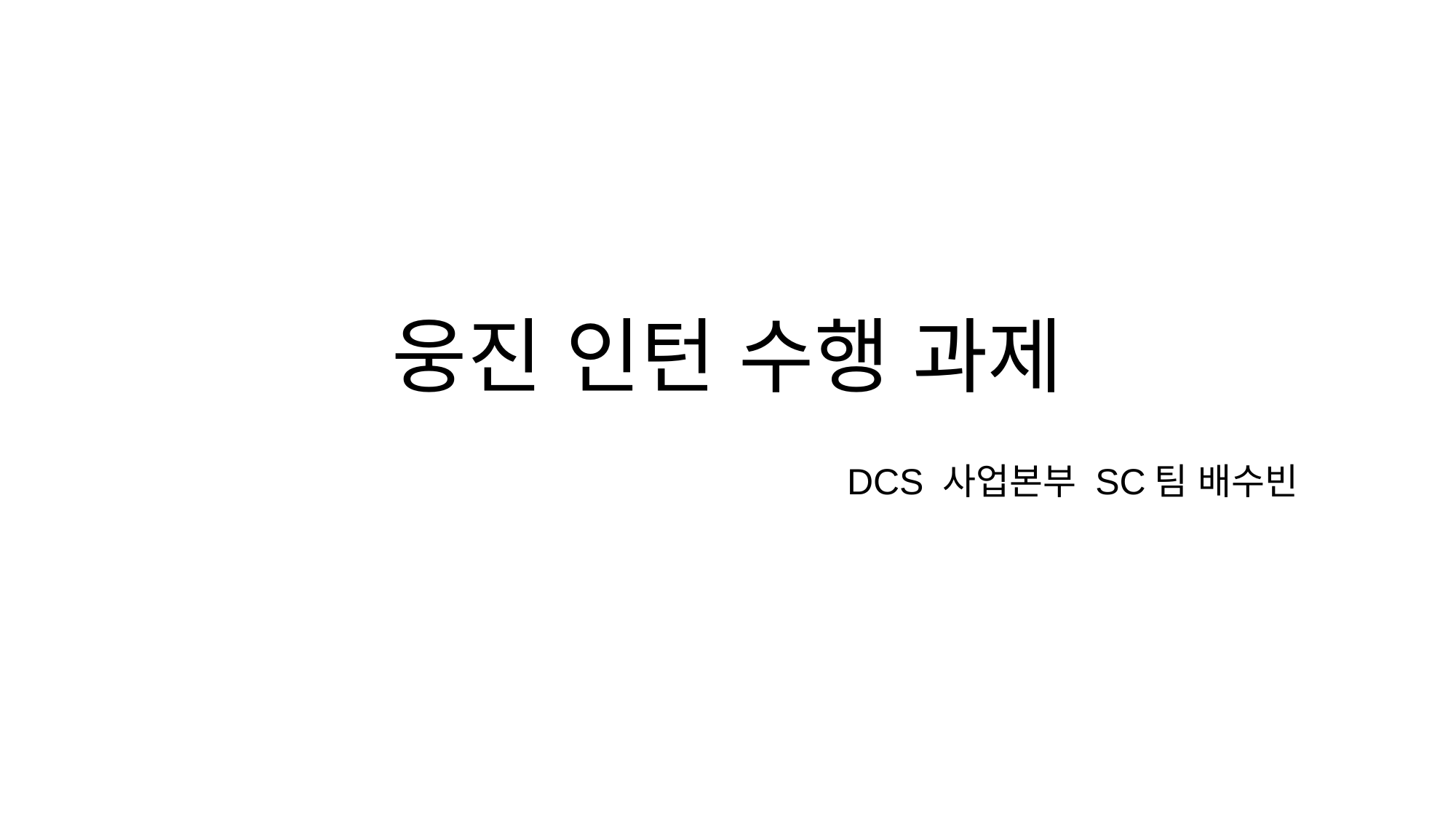

# 웅진 인턴 수행 과제
DCS 사업본부 SC팀 배수빈